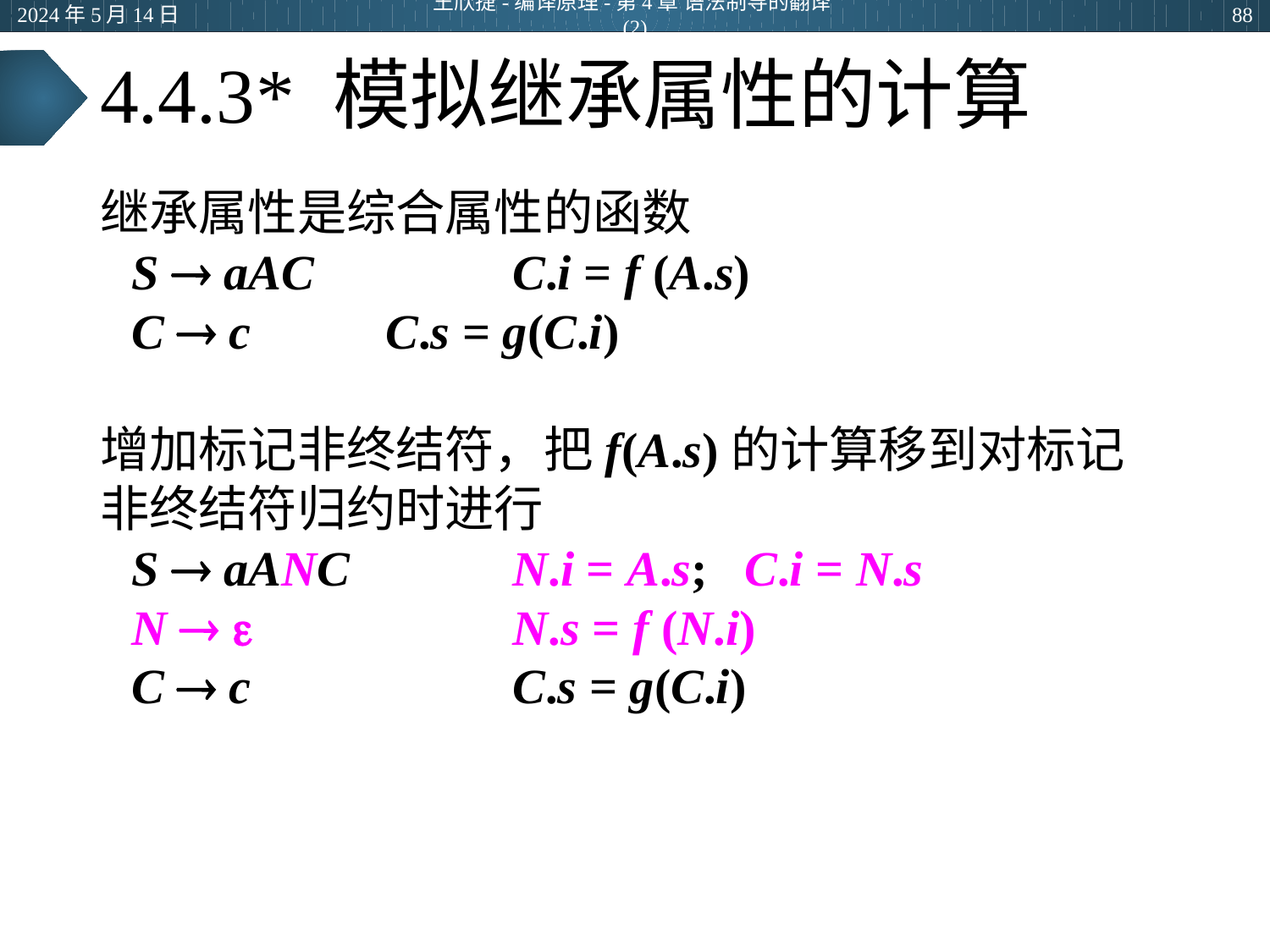

2024年5月14日
王欣捷-编译原理-第4章 语法制导的翻译(2)
88
# 4.4.3* 模拟继承属性的计算
继承属性是综合属性的函数
	S → aAC		C.i = f (A.s)
	C → c		C.s = g(C.i)

增加标记非终结符，把f(A.s)的计算移到对标记
非终结符归约时进行
	S → aANC		N.i = A.s;   C.i = N.s
	N → ε			N.s = f (N.i)
	C → c			C.s = g(C.i)